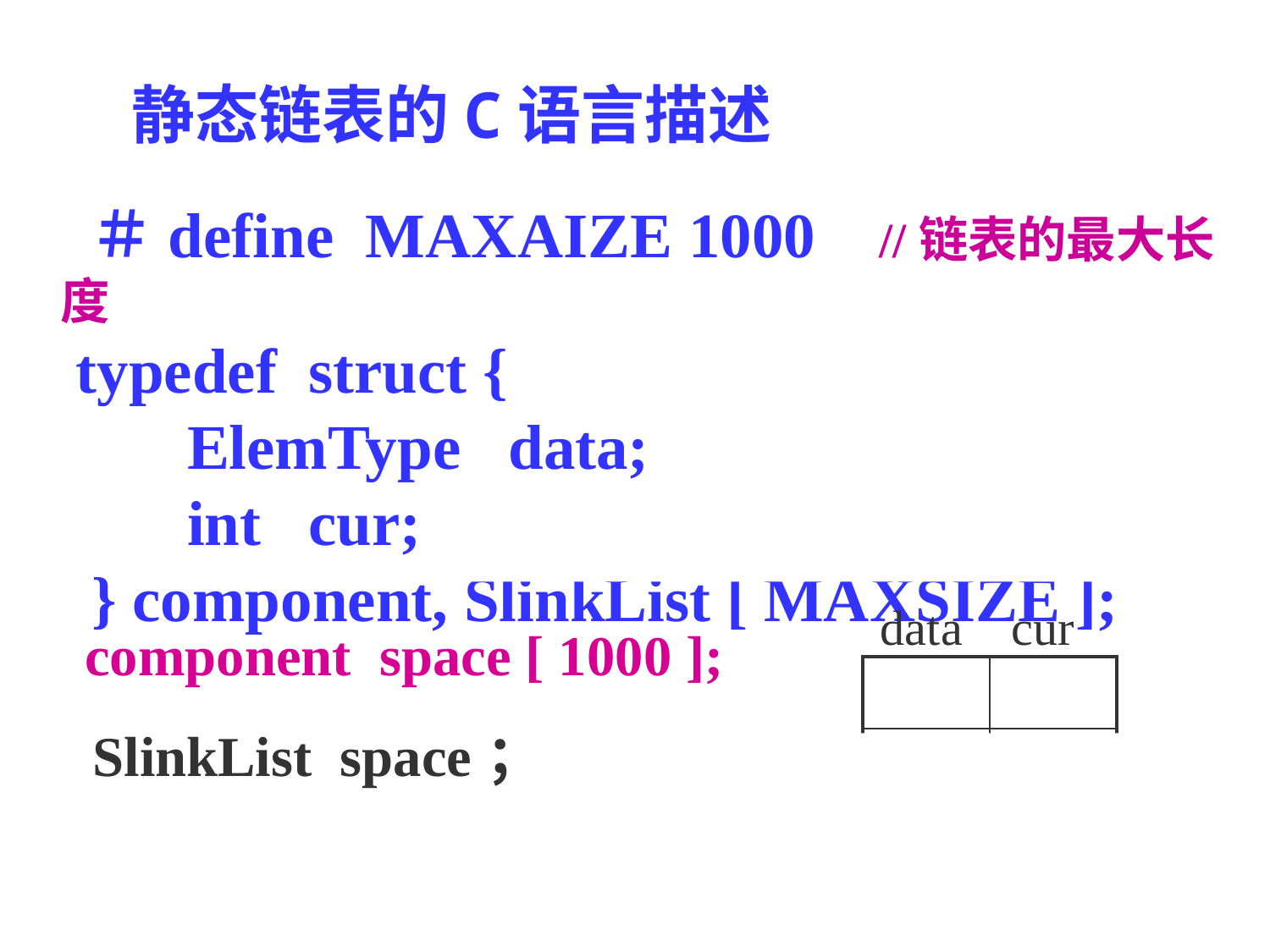

静态链表的C语言描述
 ＃define  MAXAIZE 1000    //链表的最大长度
 typedef  struct {
 	ElemType   data;
        int   cur;
  } component, SlinkList [ MAXSIZE ];

data    cur
 component  space [ 1000 ];
|  |  |
| --- | --- |
|  |  |
|  |  |
 SlinkList  space；